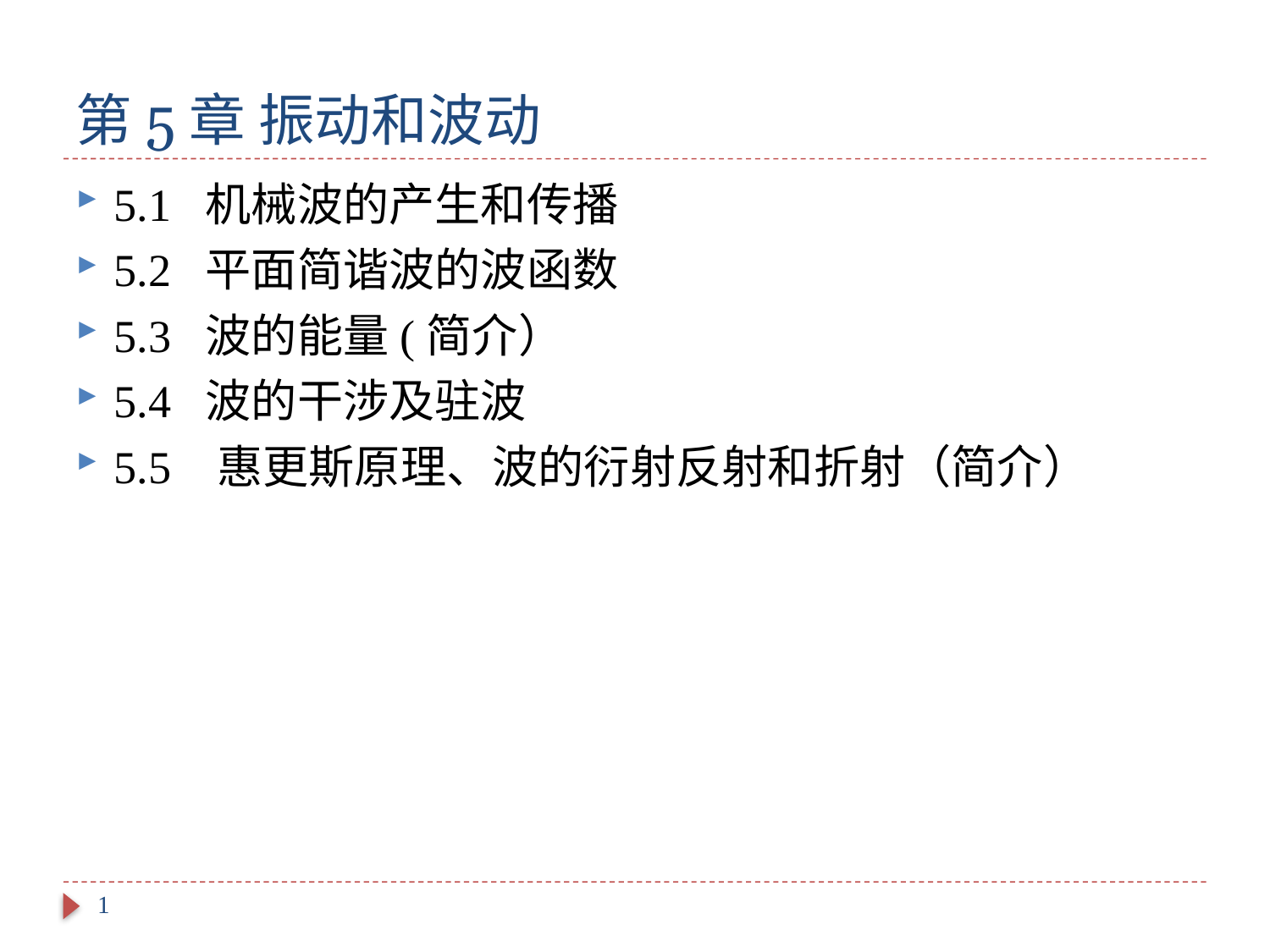

# 第5章 振动和波动
5.1  机械波的产生和传播
5.2  平面简谐波的波函数
5.3  波的能量(简介）
5.4  波的干涉及驻波
5.5   惠更斯原理、波的衍射反射和折射（简介）
1